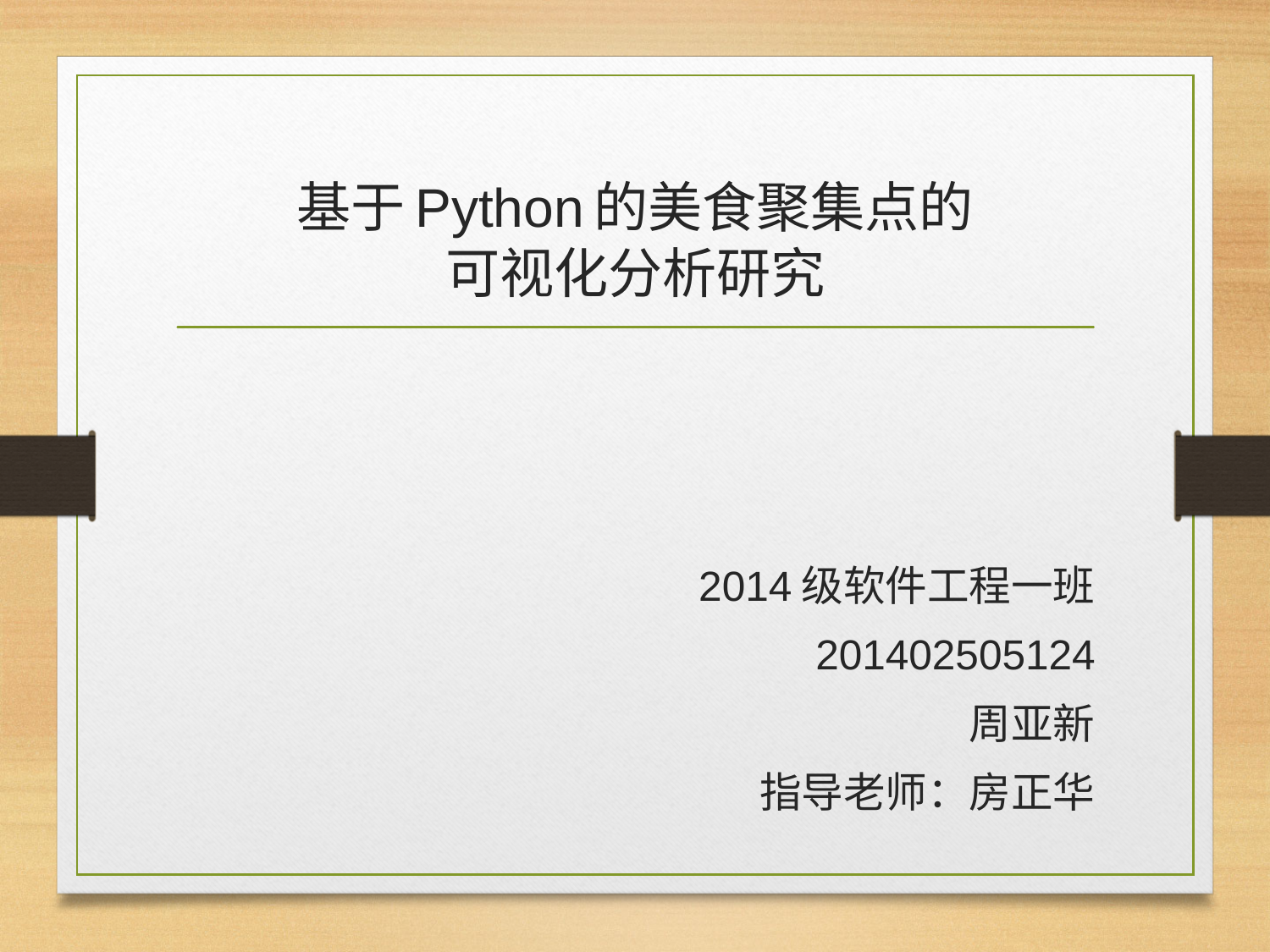

# 基于Python的美食聚集点的 可视化分析研究

2014级软件工程一班
201402505124
周亚新
指导老师：房正华